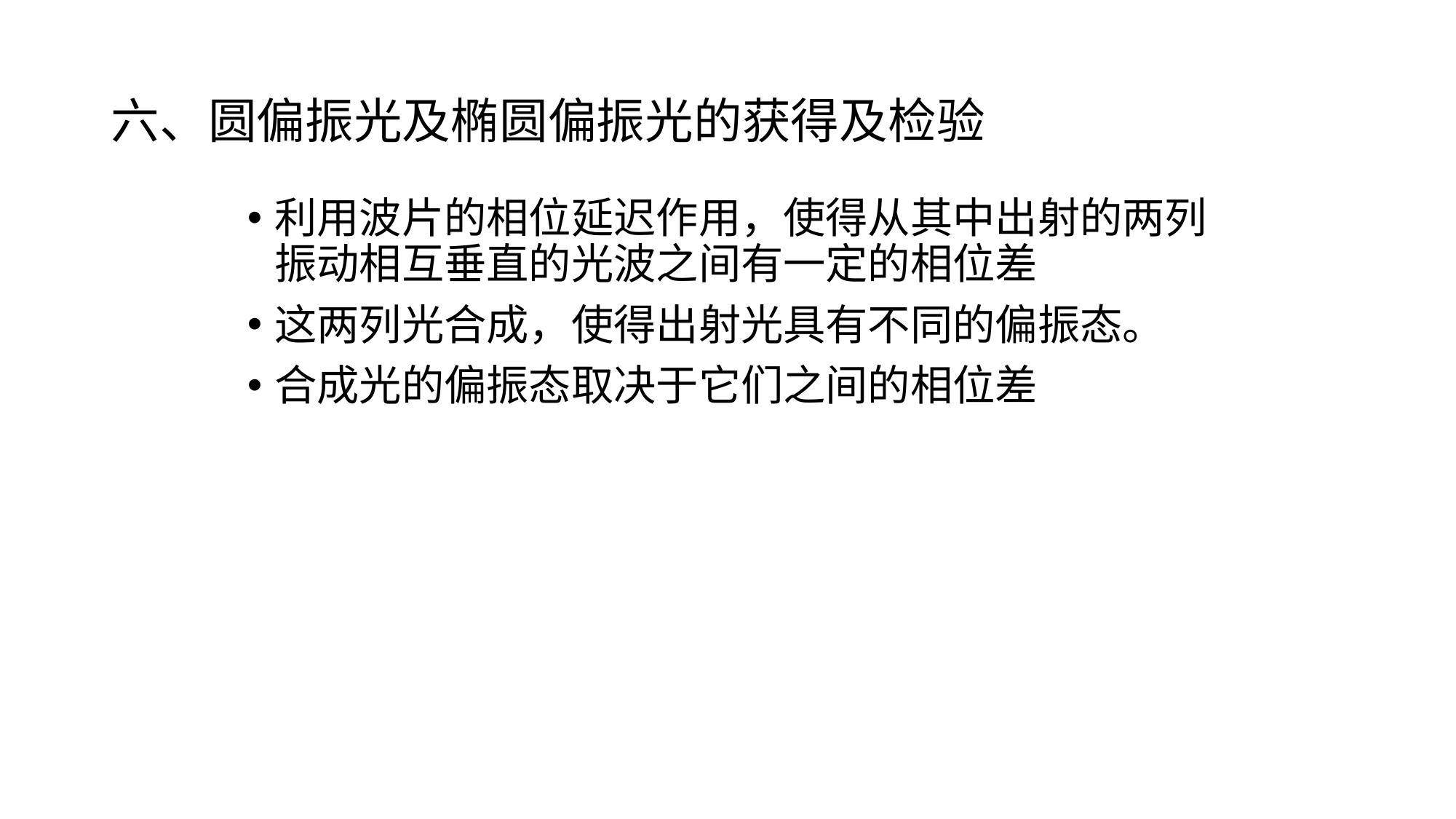

# 六、圆偏振光及椭圆偏振光的获得及检验
利用波片的相位延迟作用，使得从其中出射的两列振动相互垂直的光波之间有一定的相位差
这两列光合成，使得出射光具有不同的偏振态。
合成光的偏振态取决于它们之间的相位差